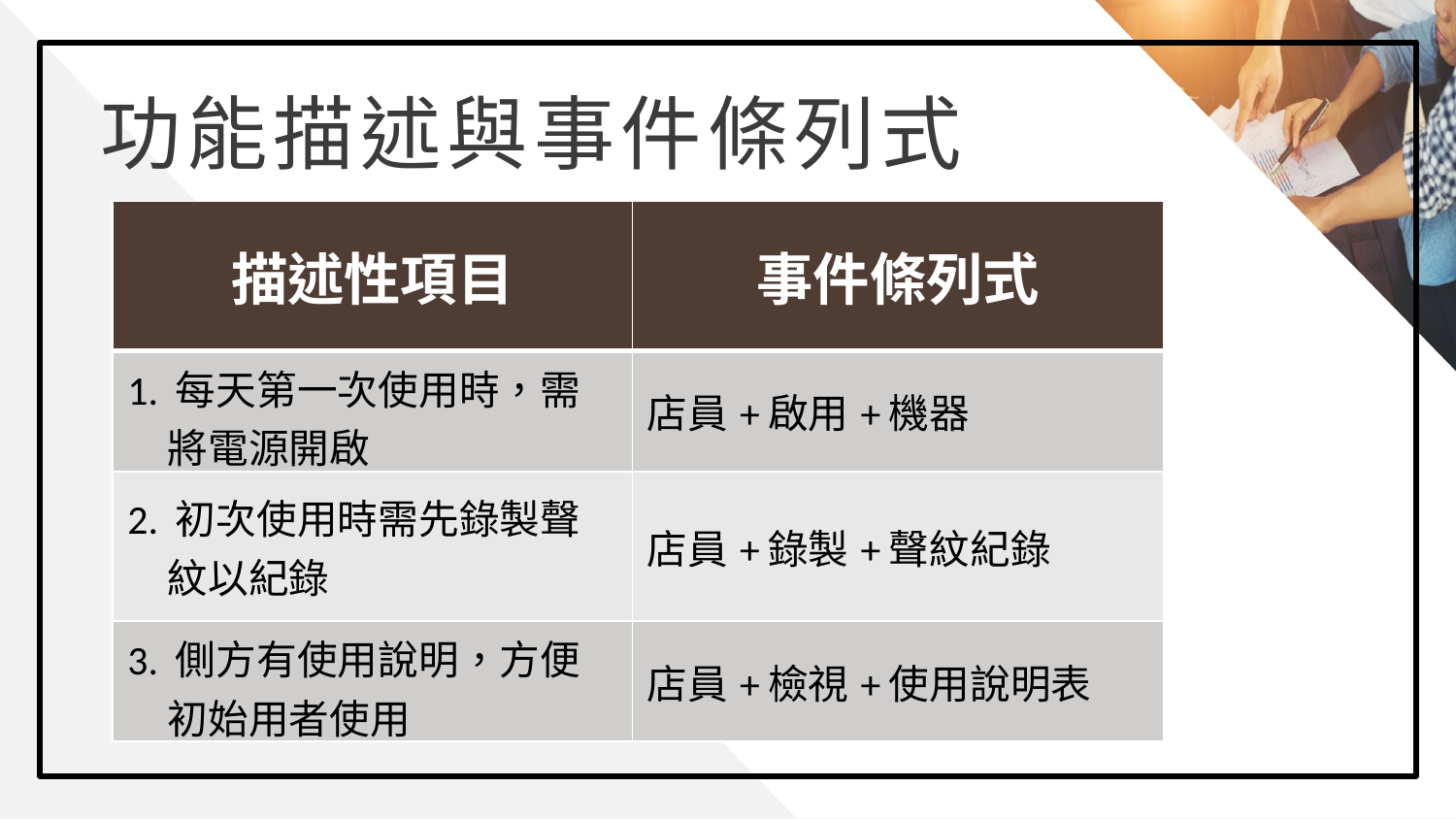

功能描述與事件條列式

| 描述性項目 | 事件條列式 |
| --- | --- |
| 1. 每天第一次使用時，需將電源開啟 | 店員+啟用+機器 |
| 2. 初次使用時需先錄製聲紋以紀錄 | 店員+錄製+聲紋紀錄 |
| 3. 側方有使用說明，方便初始用者使用 | 店員+檢視+使用說明表 |